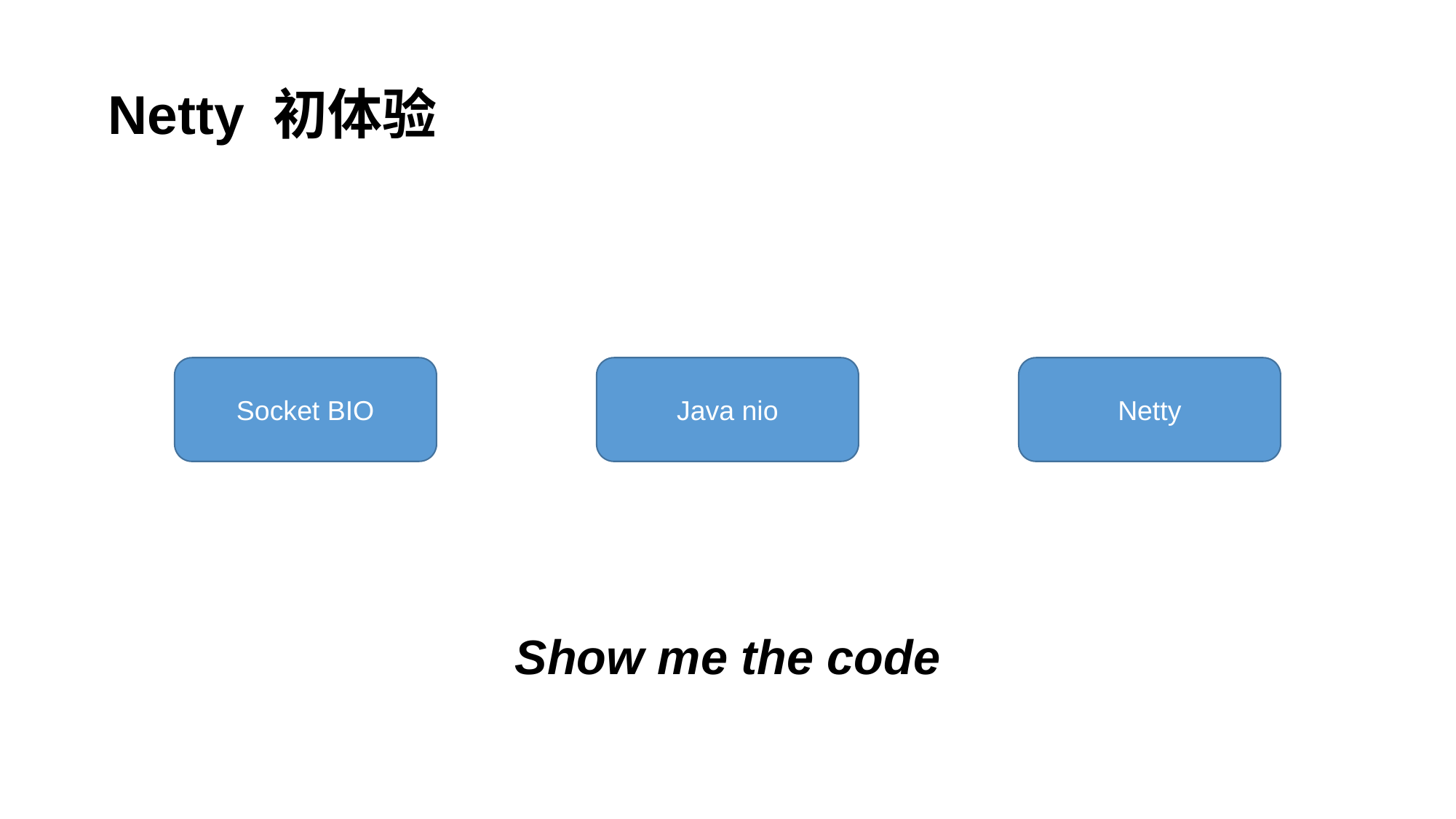

Netty 初体验
Socket BIO
Java nio
Netty
Show me the code